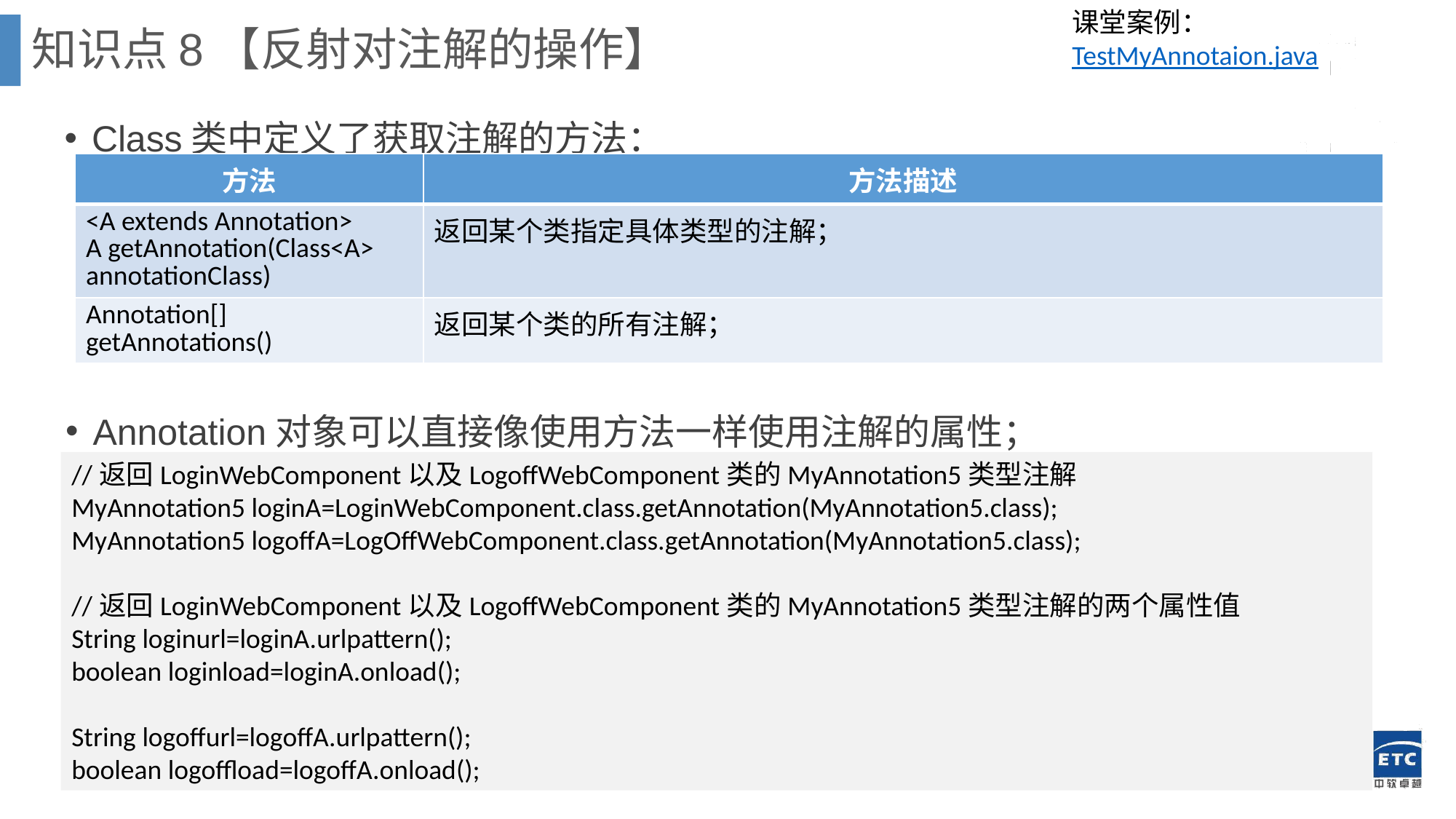

课堂案例：TestMyAnnotaion.java

知识点8【反射对注解的操作】
Class类中定义了获取注解的方法：
| 方法 | 方法描述 |
| --- | --- |
| <A extends Annotation> A getAnnotation(Class<A> annotationClass) | 返回某个类指定具体类型的注解； |
| Annotation[] getAnnotations() | 返回某个类的所有注解； |
Annotation对象可以直接像使用方法一样使用注解的属性；
//返回LoginWebComponent以及LogoffWebComponent类的MyAnnotation5类型注解
MyAnnotation5 loginA=LoginWebComponent.class.getAnnotation(MyAnnotation5.class);
MyAnnotation5 logoffA=LogOffWebComponent.class.getAnnotation(MyAnnotation5.class);

//返回LoginWebComponent以及LogoffWebComponent类的MyAnnotation5类型注解的两个属性值
String loginurl=loginA.urlpattern();
boolean loginload=loginA.onload();

String logoffurl=logoffA.urlpattern();
boolean logoffload=logoffA.onload();